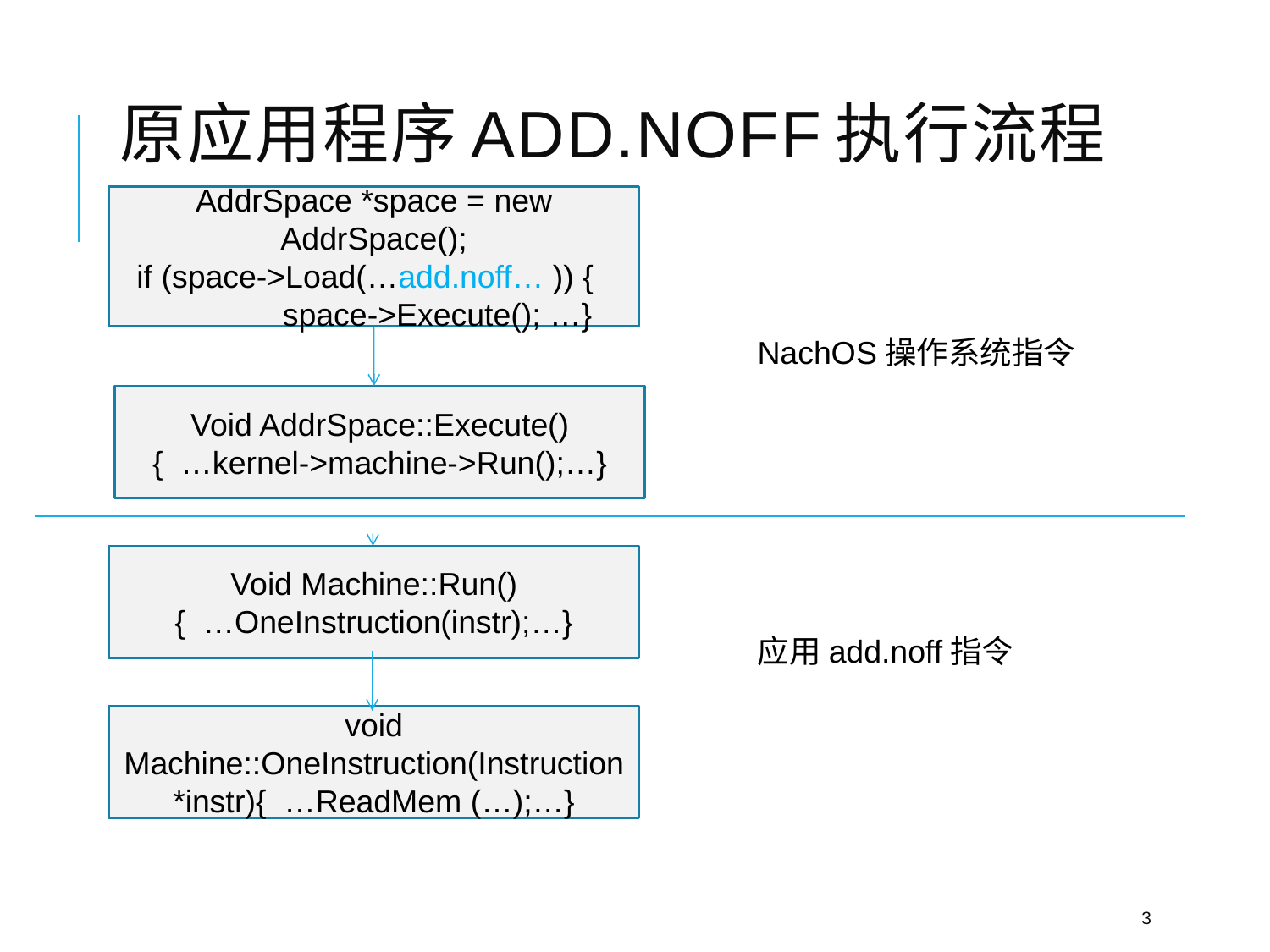

# 原应用程序ADD.NOFF执行流程
AddrSpace *space = new AddrSpace();
if (space->Load(…add.noff… )) {
	space->Execute(); …}
NachOS操作系统指令
Void AddrSpace::Execute()
{  …kernel->machine->Run();…}
Void Machine::Run()
{  …OneInstruction(instr);…}
应用add.noff指令
void Machine::OneInstruction(Instruction *instr){  …ReadMem (…);…}
3